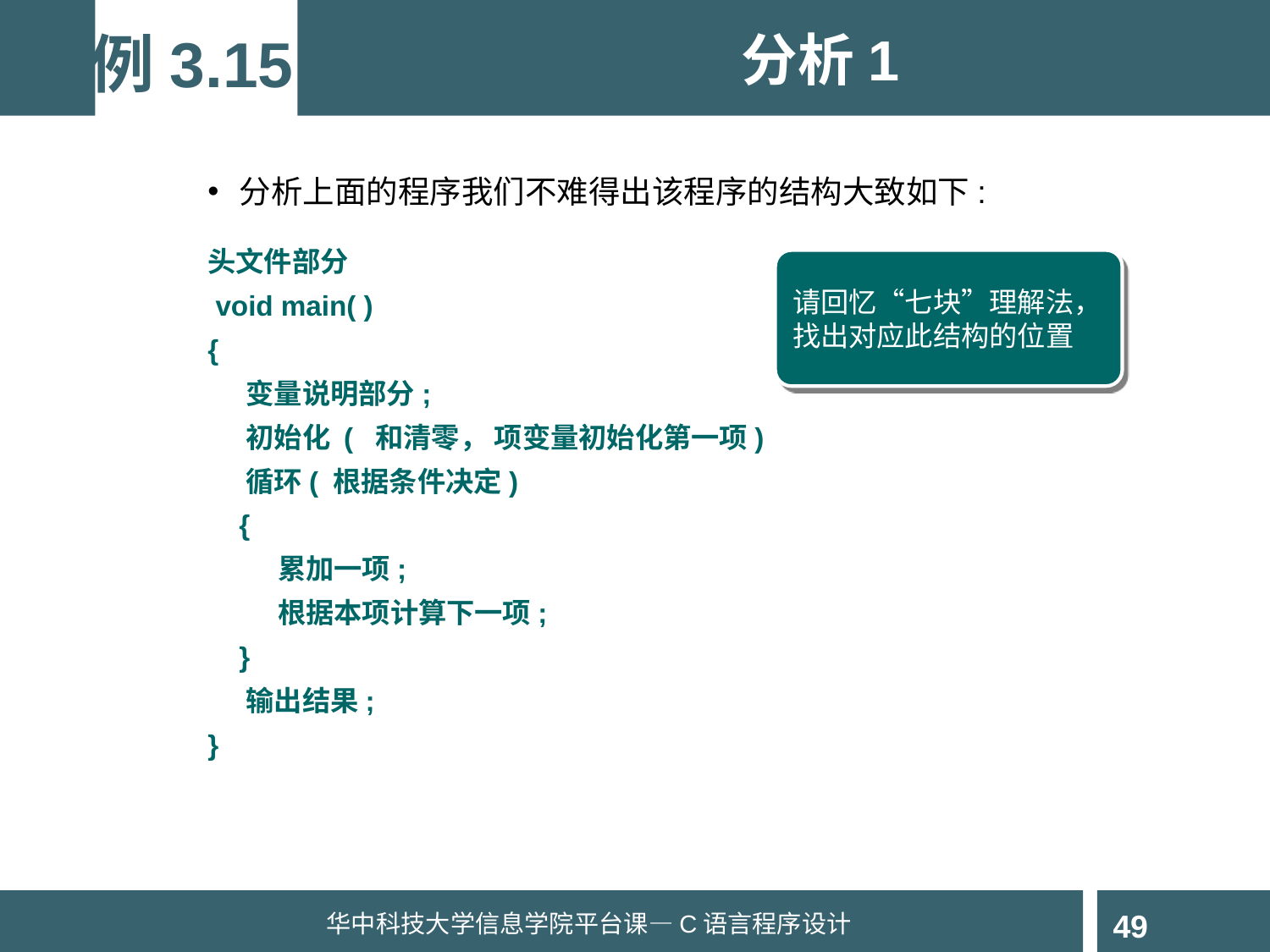

例3.15
   分析1
分析上面的程序我们不难得出该程序的结构大致如下:
头文件部分
 void main( )
{
     变量说明部分;
     初始化 (  和清零， 项变量初始化第一项)
     循环( 根据条件决定)
    {
          累加一项;
          根据本项计算下一项;
    }
     输出结果;
}
请回忆“七块”理解法，
找出对应此结构的位置